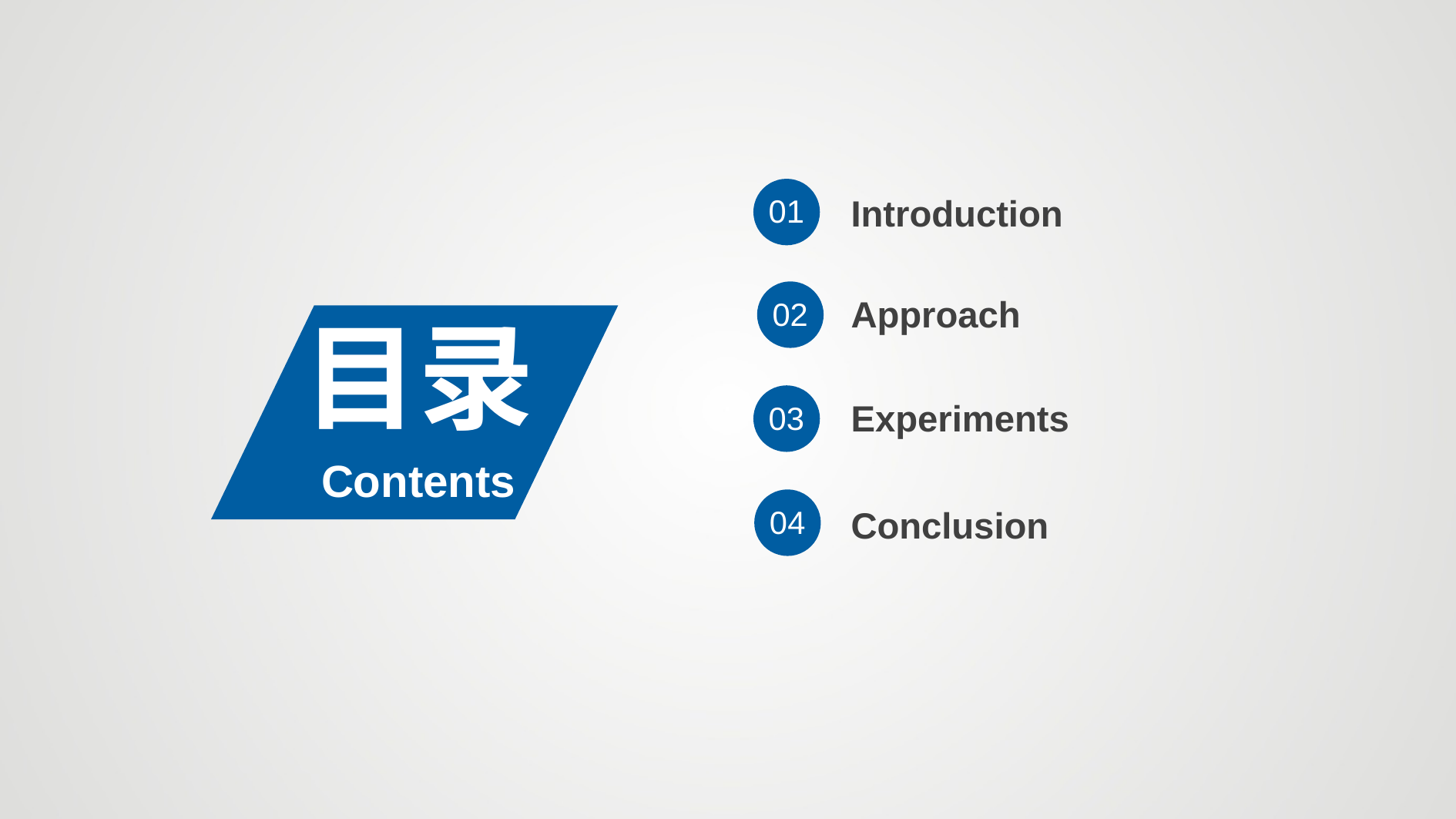

01
Introduction

02
Approach

目录
Contents

03
Experiments

04
Conclusion